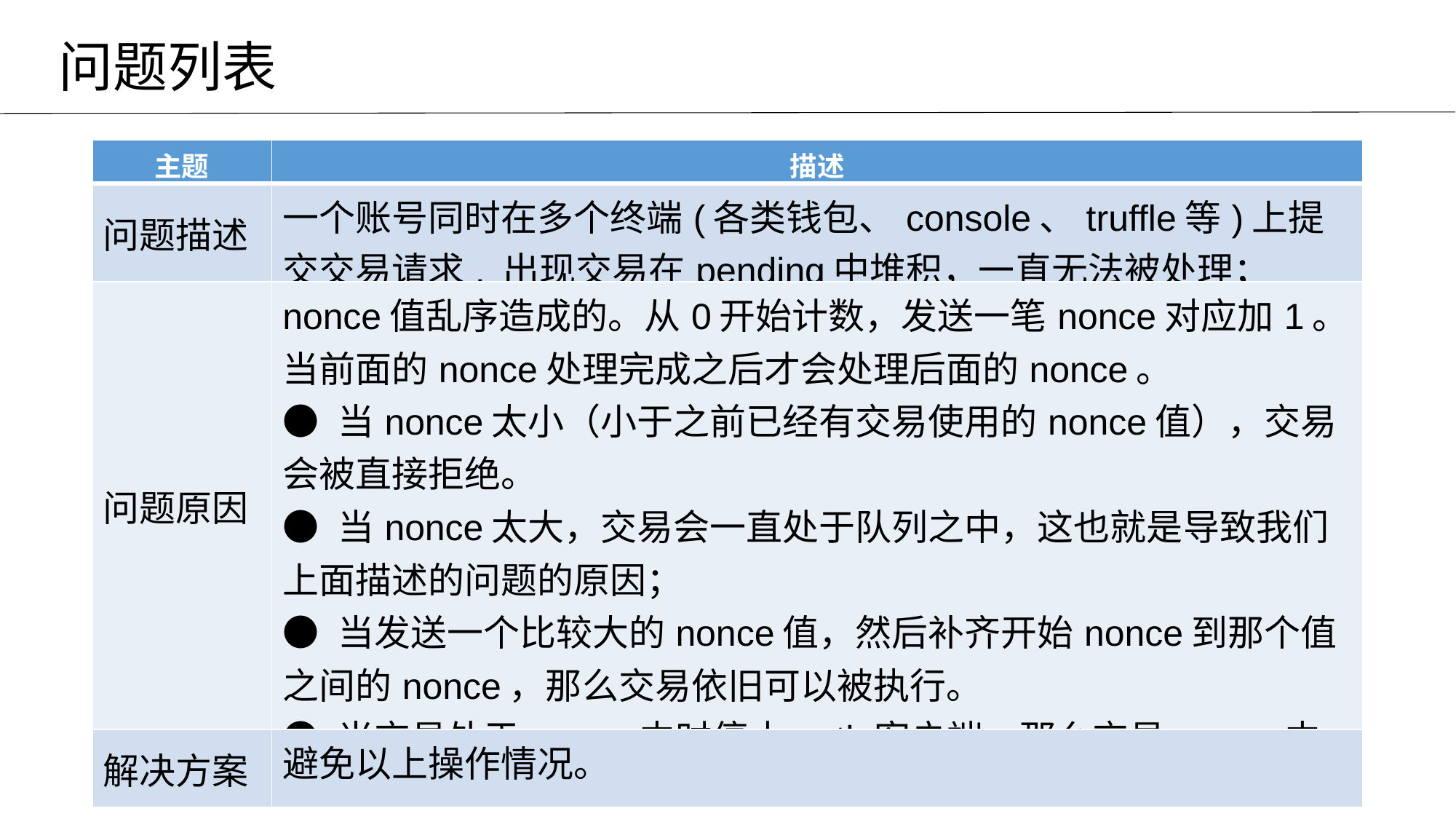

问题列表
| 主题 | 描述 |
| --- | --- |
| 问题描述 | 一个账号同时在多个终端(各类钱包、console、truffle等)上提交交易请求, 出现交易在pending中堆积，一直无法被处理； |
| 问题原因 | nonce值乱序造成的。从0开始计数，发送一笔nonce对应加1。当前面的nonce处理完成之后才会处理后面的nonce。 ● 当nonce太小（小于之前已经有交易使用的nonce值），交易会被直接拒绝。 ● 当nonce太大，交易会一直处于队列之中，这也就是导致我们上面描述的问题的原因； ● 当发送一个比较大的nonce值，然后补齐开始nonce到那个值之间的nonce，那么交易依旧可以被执行。 ● 当交易处于queue中时停止geth客户端，那么交易queue中的交易会被清除掉。 |
| 解决方案 | 避免以上操作情况。 |